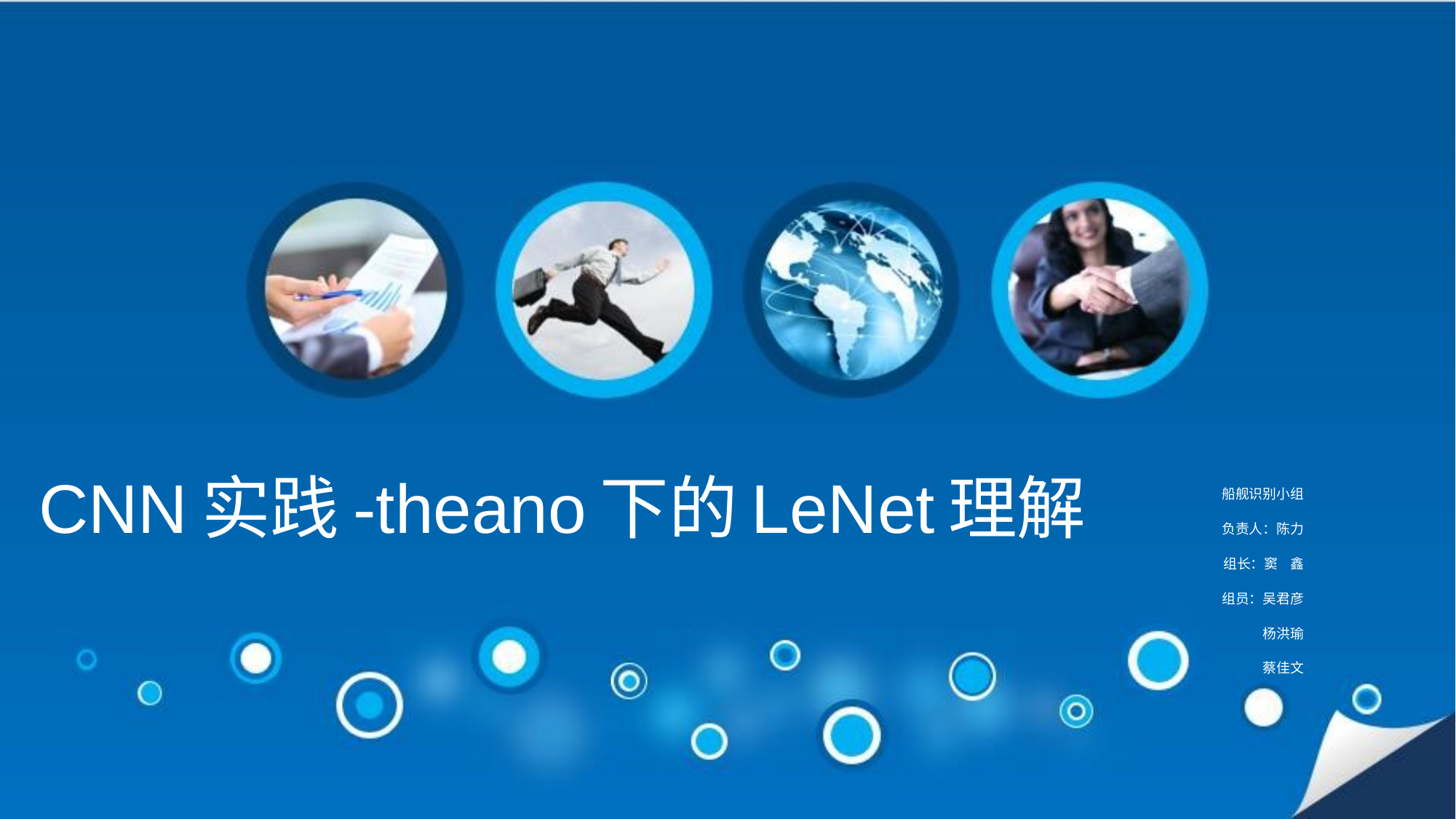

# CNN实践-theano下的LeNet理解
船舰识别小组
负责人：陈力
组长：窦    鑫
组员：吴君彦
杨洪瑜
蔡佳文